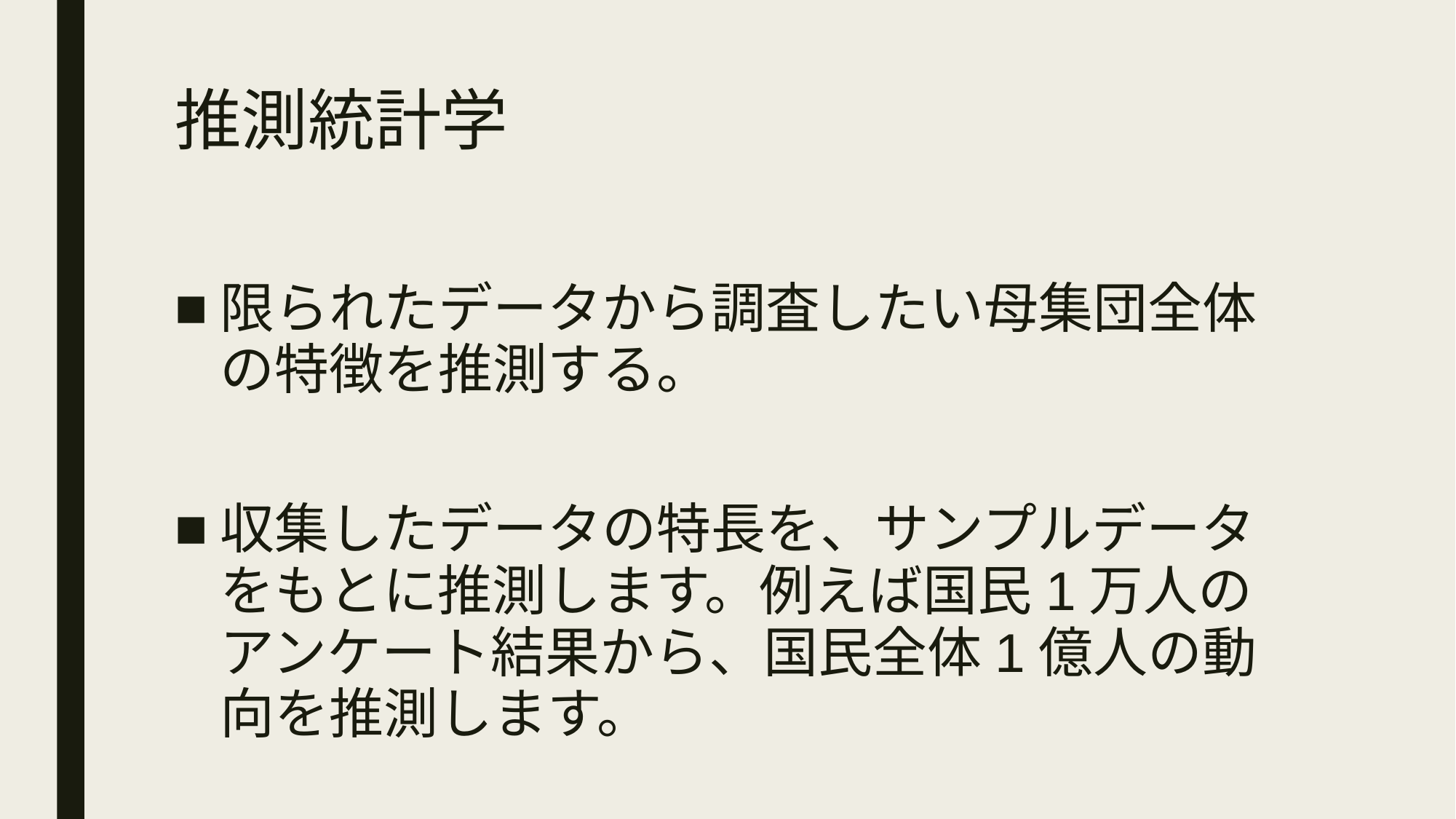

# 推測統計学
限られたデータから調査したい母集団全体の特徴を推測する。

収集したデータの特長を、サンプルデータをもとに推測します。例えば国民1万人のアンケート結果から、国民全体1億人の動向を推測します。